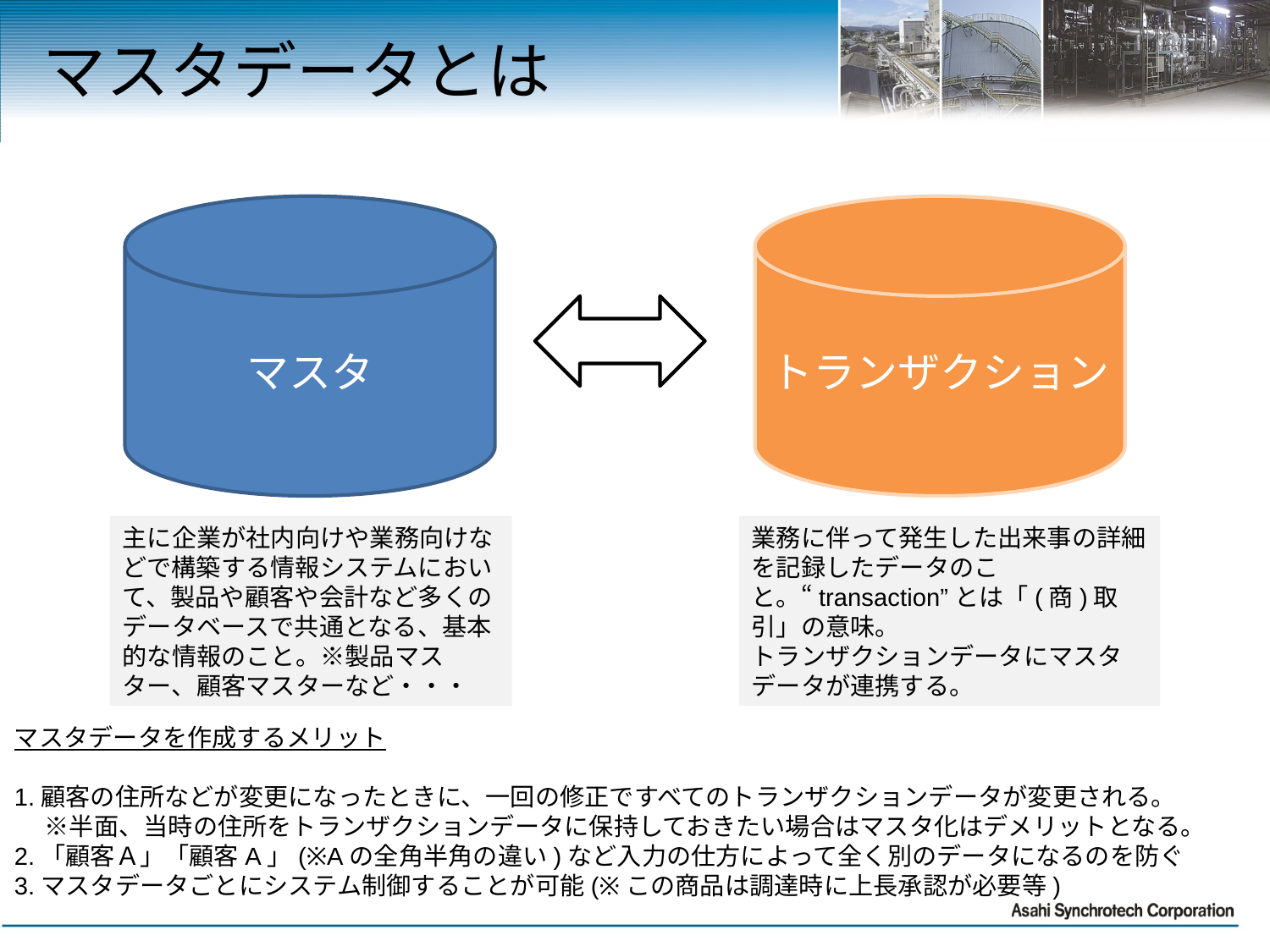

# マスタデータとは
マスタ
トランザクション

主に企業が社内向けや業務向けなどで構築する情報システムにおいて、製品や顧客や会計など多くのデータベースで共通となる、基本的な情報のこと。※製品マスター、顧客マスターなど・・・
業務に伴って発生した出来事の詳細を記録したデータのこと。“transaction”とは「(商)取引」の意味。
トランザクションデータにマスタデータが連携する。
マスタデータを作成するメリット

1.顧客の住所などが変更になったときに、一回の修正ですべてのトランザクションデータが変更される。
　 ※半面、当時の住所をトランザクションデータに保持しておきたい場合はマスタ化はデメリットとなる。
2.「顧客Ａ」「顧客A」(※Aの全角半角の違い)など入力の仕方によって全く別のデータになるのを防ぐ
3.マスタデータごとにシステム制御することが可能(※この商品は調達時に上長承認が必要等)